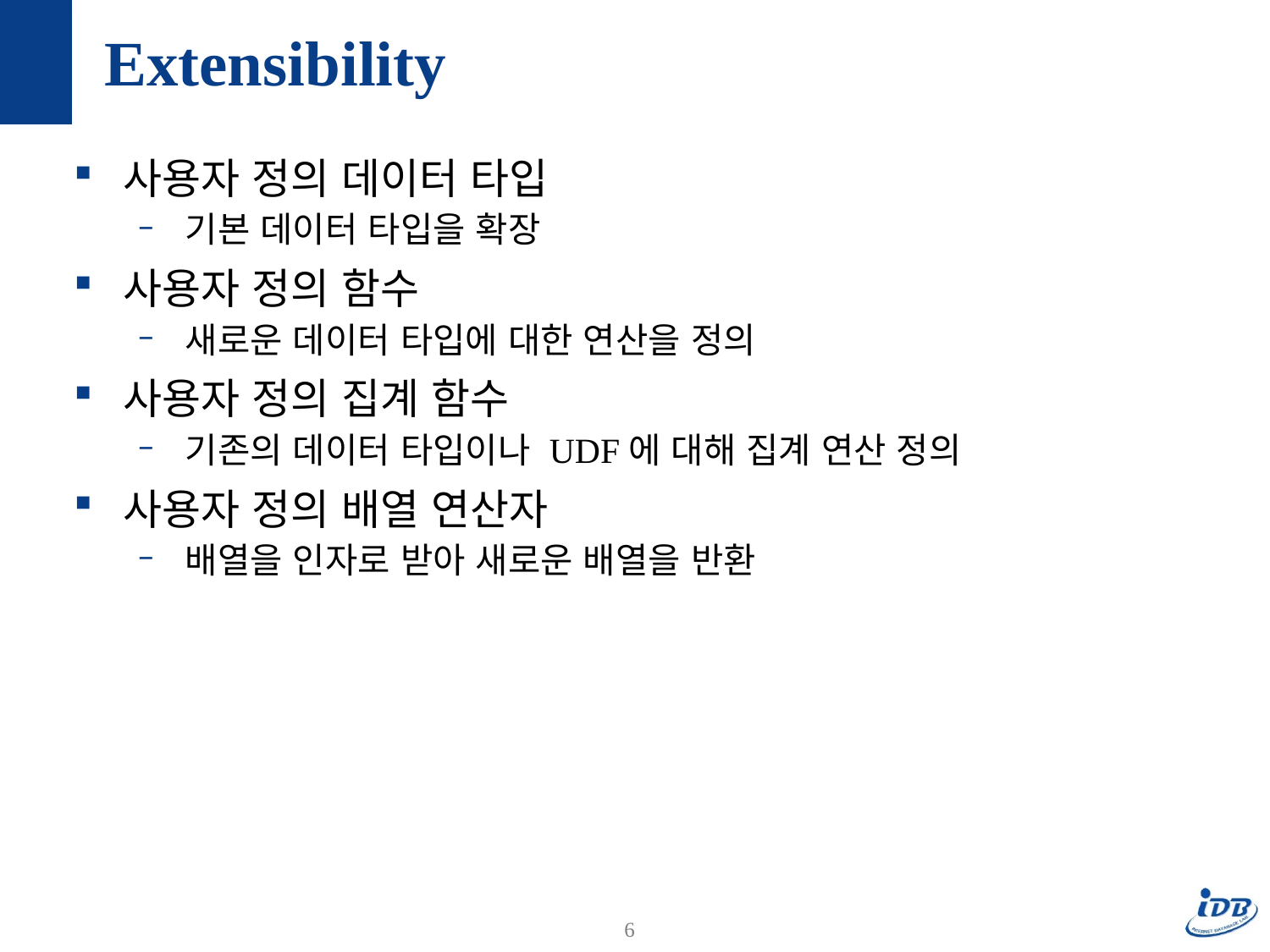

# Extensibility
사용자 정의 데이터 타입
기본 데이터 타입을 확장
사용자 정의 함수
새로운 데이터 타입에 대한 연산을 정의
사용자 정의 집계 함수
기존의 데이터 타입이나 UDF에 대해 집계 연산 정의
사용자 정의 배열 연산자
배열을 인자로 받아 새로운 배열을 반환